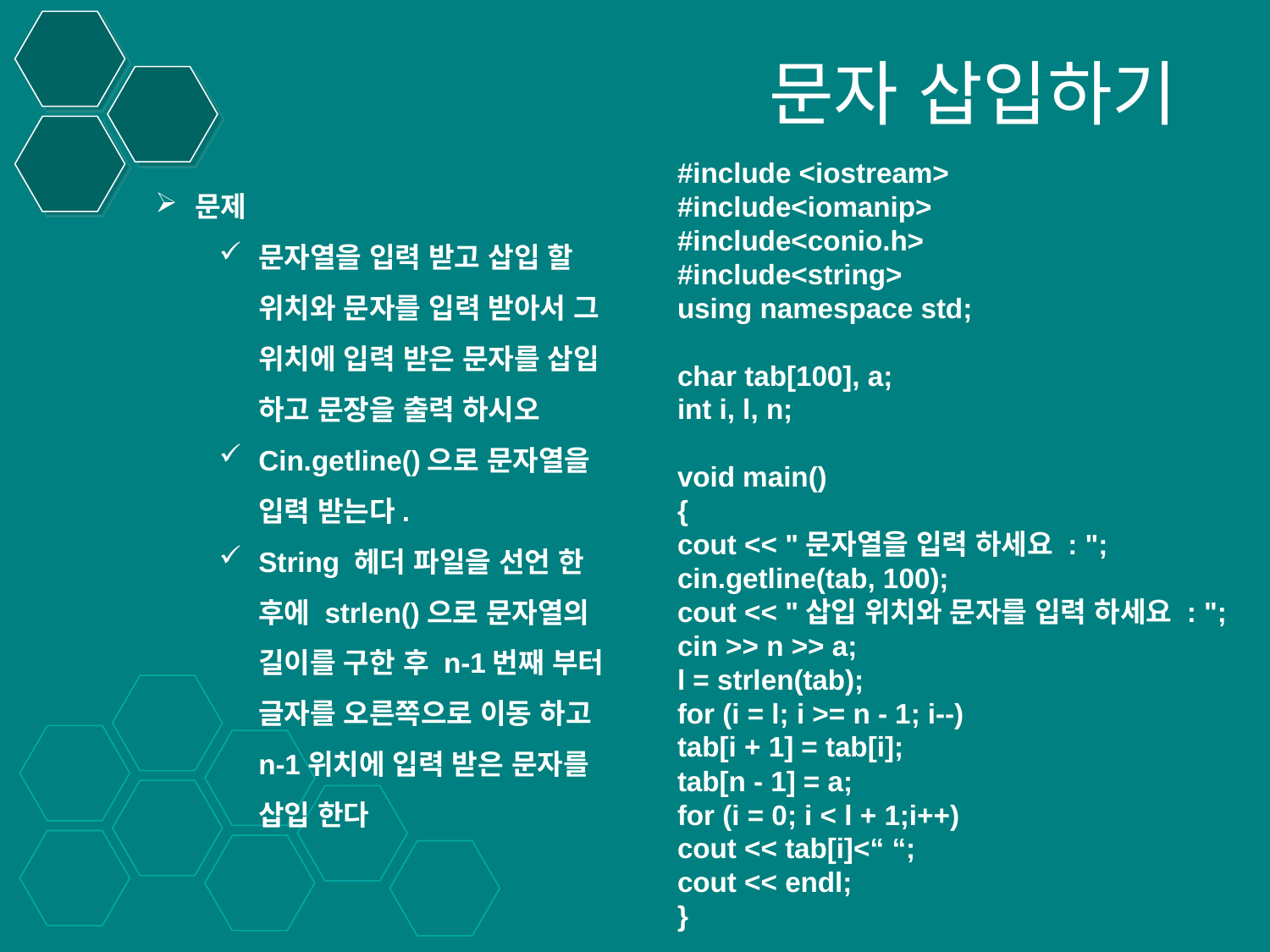

# 문자 삽입하기
#include <iostream>
#include<iomanip>
#include<conio.h>
#include<string>
using namespace std;

char tab[100], a;
int i, l, n;

void main()
{
cout << "문자열을 입력 하세요 : ";
cin.getline(tab, 100);
cout << "삽입 위치와 문자를 입력 하세요 : ";
cin >> n >> a;
l = strlen(tab);
for (i = l; i >= n - 1; i--)
tab[i + 1] = tab[i];
tab[n - 1] = a;
for (i = 0; i < l + 1;i++)
cout << tab[i]<“ “;
cout << endl;
}
문제
문자열을 입력 받고 삽입 할
위치와 문자를 입력 받아서 그
위치에 입력 받은 문자를 삽입
하고 문장을 출력 하시오
Cin.getline()으로 문자열을
입력 받는다.
String 헤더 파일을 선언 한
후에 strlen()으로 문자열의
길이를 구한 후 n-1번째 부터
글자를 오른쪽으로 이동 하고
n-1위치에 입력 받은 문자를
삽입 한다